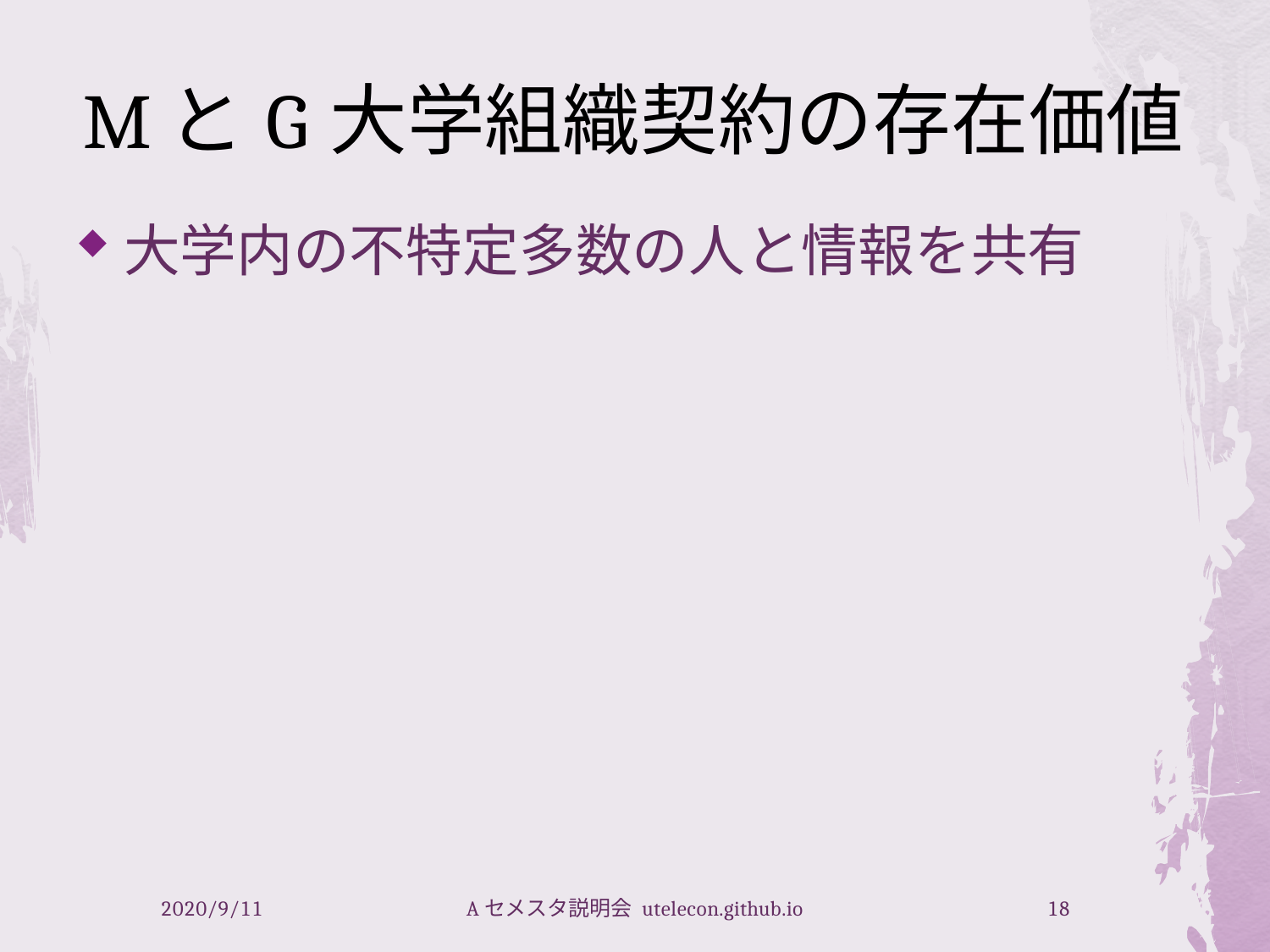

# MとG大学組織契約の存在価値
大学内の不特定多数の人と情報を共有
2020/9/11
Aセメスタ説明会 utelecon.github.io
18